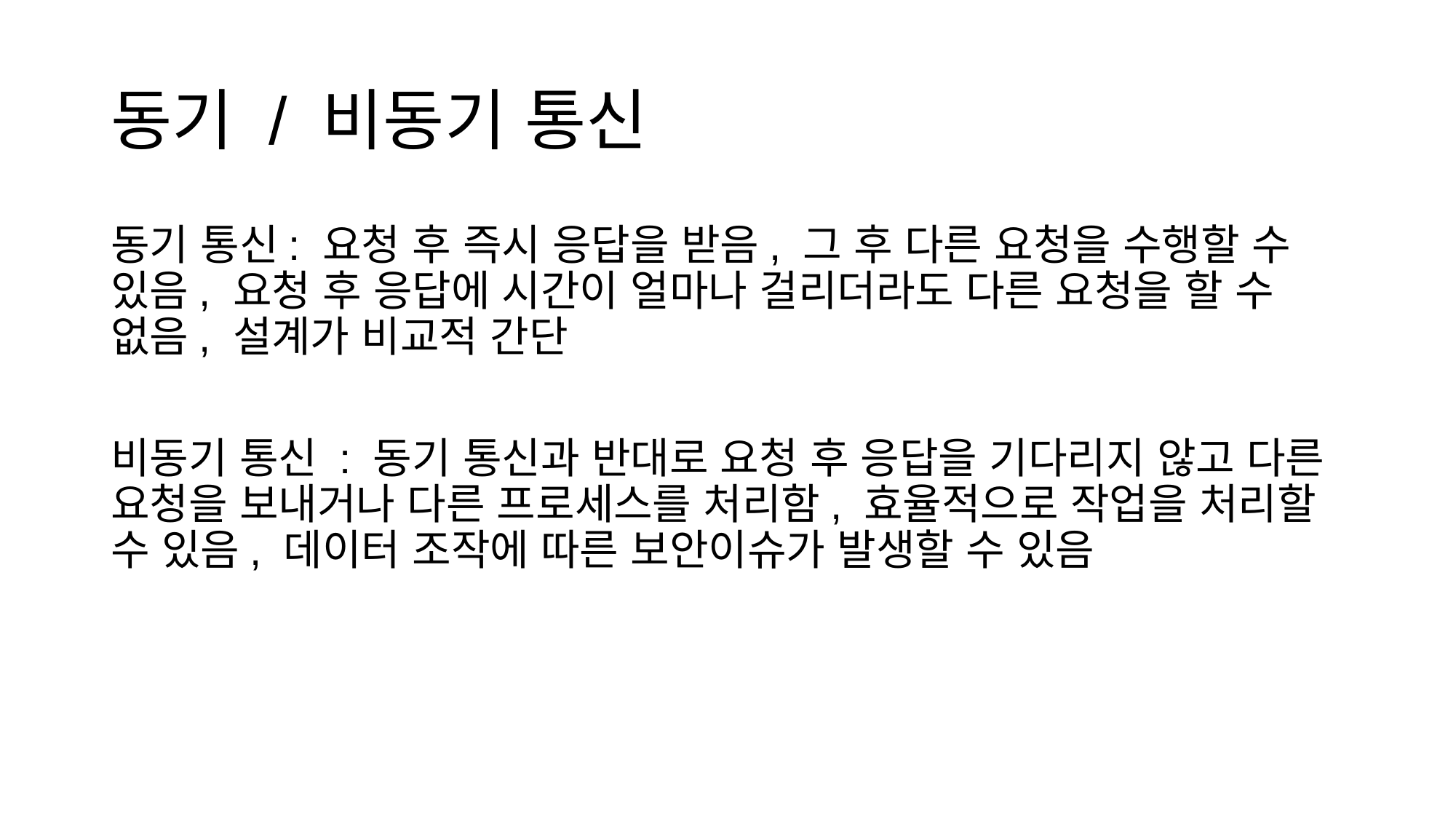

# 동기 / 비동기 통신
동기 통신: 요청 후 즉시 응답을 받음, 그 후 다른 요청을 수행할 수 있음, 요청 후 응답에 시간이 얼마나 걸리더라도 다른 요청을 할 수 없음, 설계가 비교적 간단

비동기 통신 : 동기 통신과 반대로 요청 후 응답을 기다리지 않고 다른 요청을 보내거나 다른 프로세스를 처리함, 효율적으로 작업을 처리할 수 있음, 데이터 조작에 따른 보안이슈가 발생할 수 있음